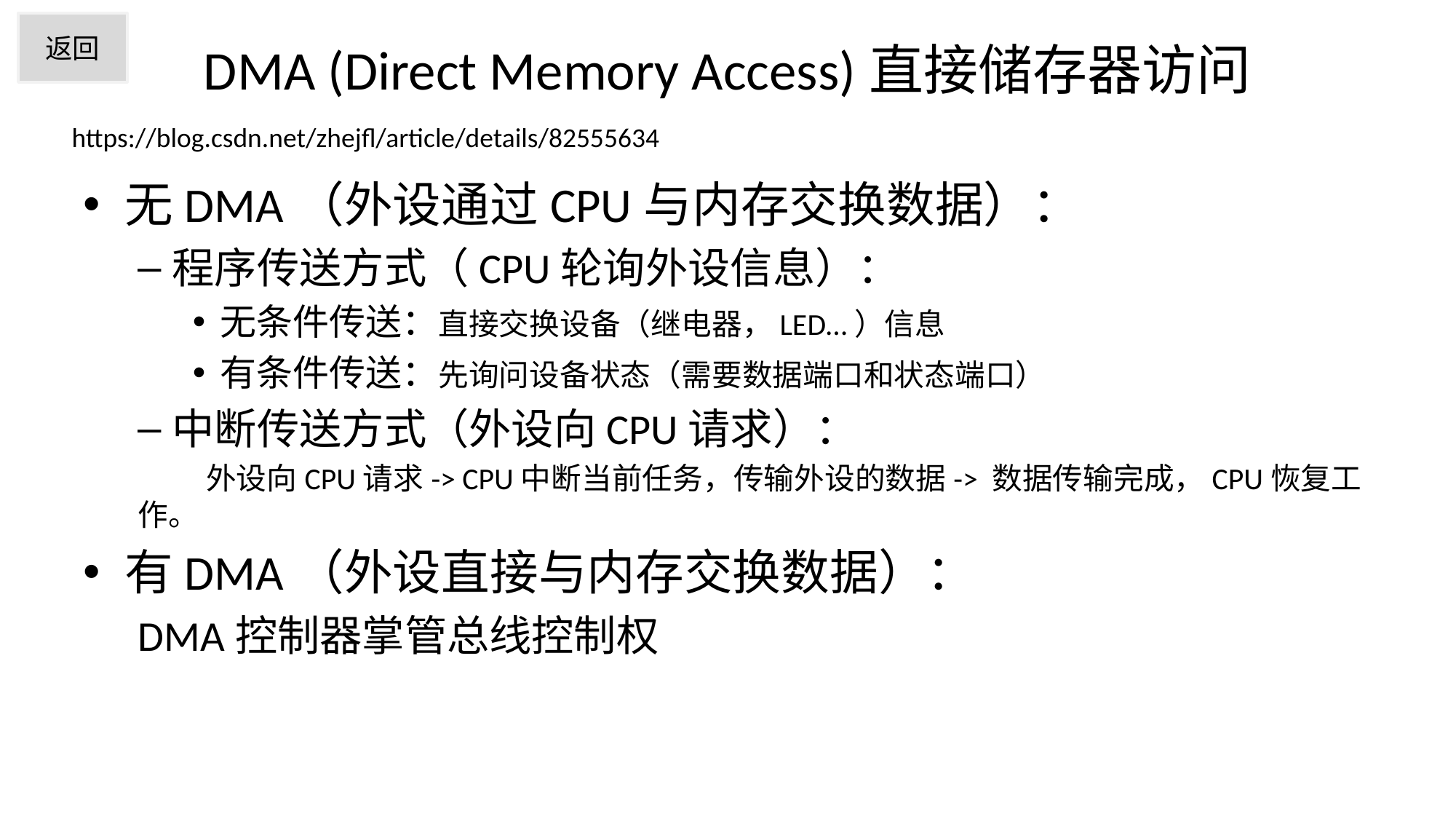

# DMA (Direct Memory Access)直接储存器访问
返回
https://blog.csdn.net/zhejfl/article/details/82555634
无DMA（外设通过CPU与内存交换数据）：
程序传送方式（CPU轮询外设信息）：
无条件传送：直接交换设备（继电器，LED…）信息
有条件传送：先询问设备状态（需要数据端口和状态端口）
中断传送方式（外设向CPU请求）：
         外设向CPU请求-> CPU中断当前任务，传输外设的数据-> 数据传输完成，CPU恢复工作。
有DMA（外设直接与内存交换数据）：
DMA控制器掌管总线控制权